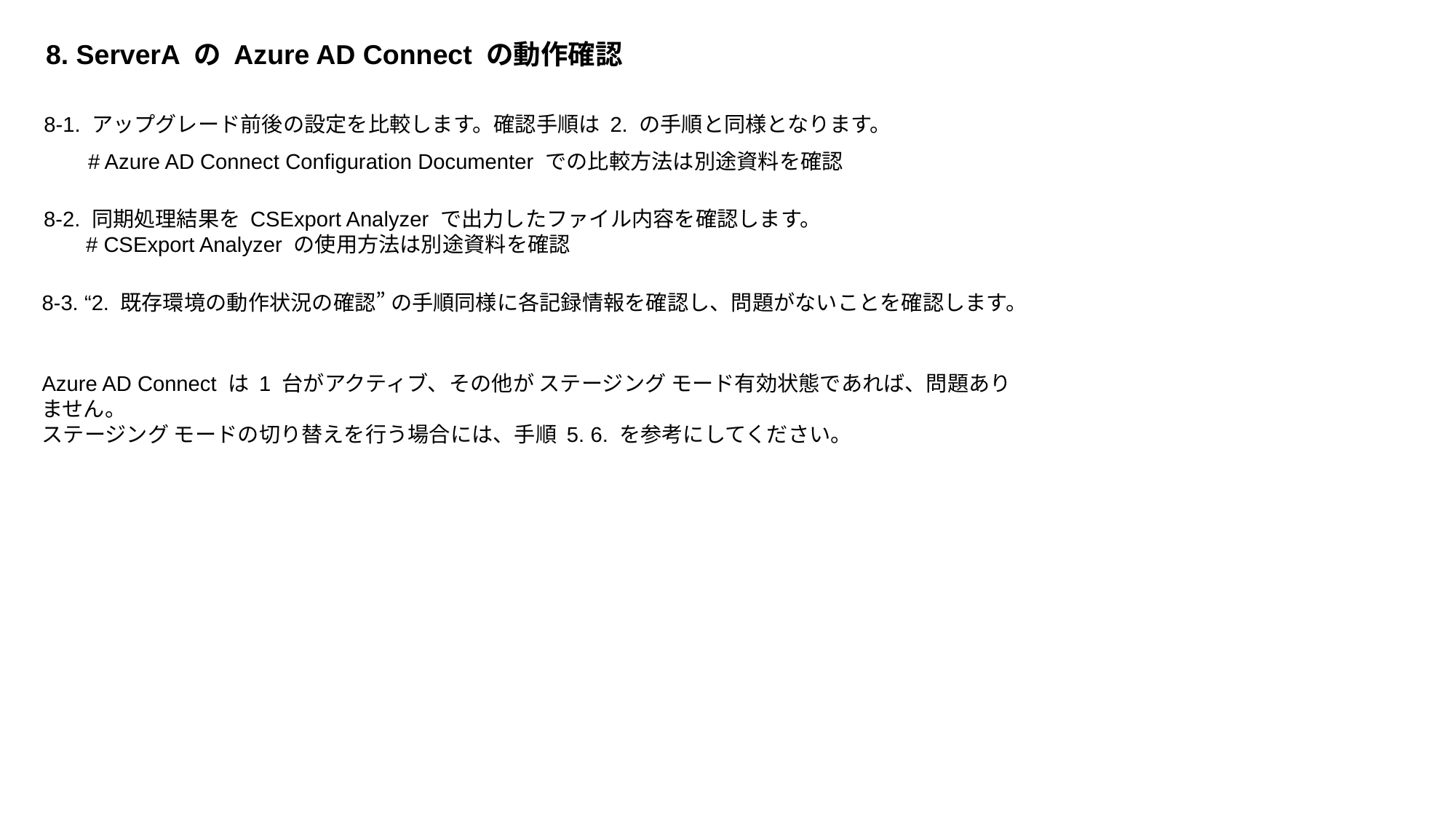

8. ServerA の Azure AD Connect の動作確認
8-1. アップグレード前後の設定を比較します。確認手順は 2. の手順と同様となります。
       # Azure AD Connect Configuration Documenter での比較方法は別途資料を確認
8-2. 同期処理結果を CSExport Analyzer で出力したファイル内容を確認します。
       # CSExport Analyzer の使用方法は別途資料を確認
8-3. “2. 既存環境の動作状況の確認” の手順同様に各記録情報を確認し、問題がないことを確認します。
Azure AD Connect は 1 台がアクティブ、その他が ステージング モード有効状態であれば、問題ありません。
ステージング モードの切り替えを行う場合には、手順 5. 6. を参考にしてください。